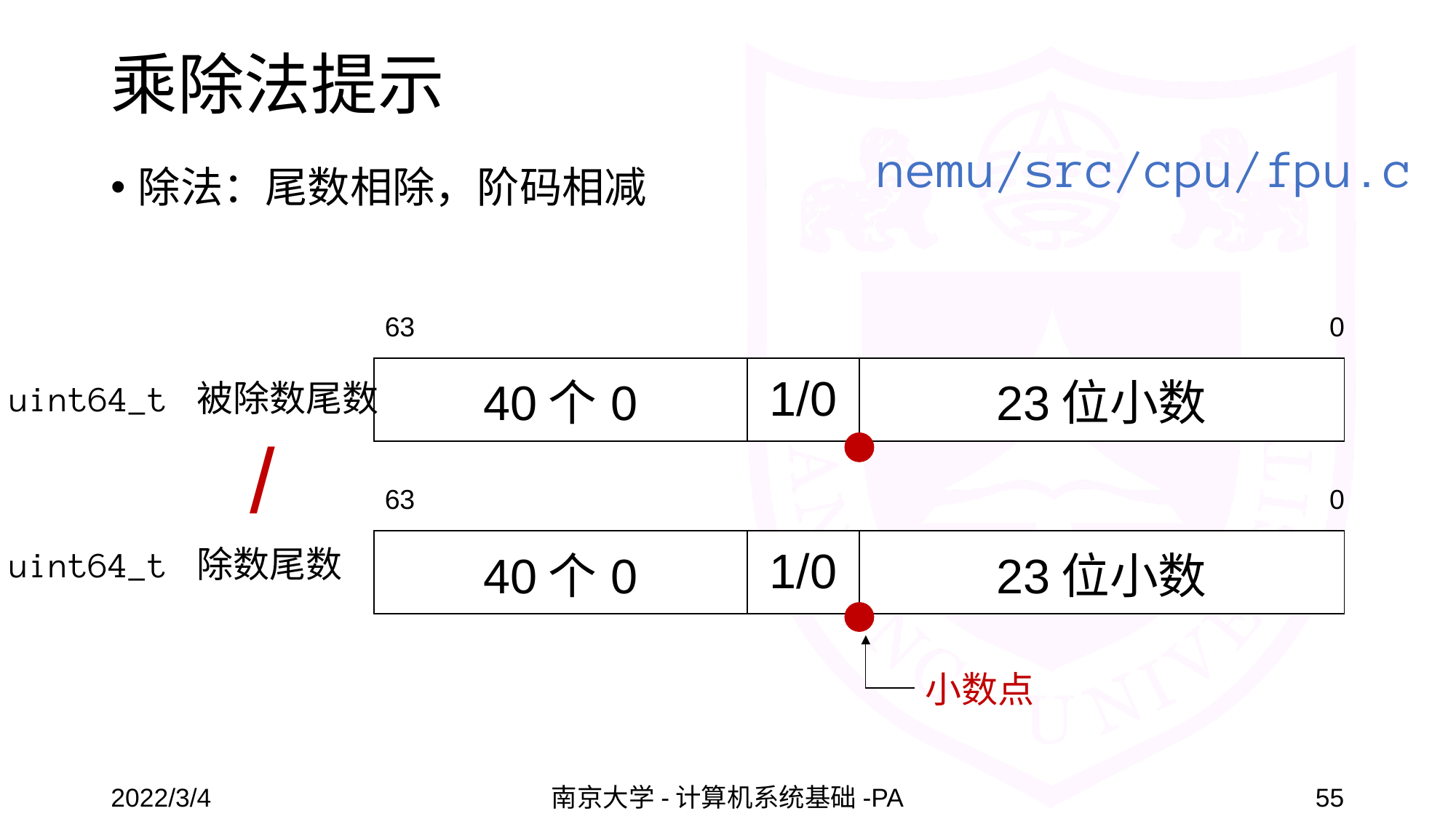

# 乘除法提示
nemu/src/cpu/fpu.c
除法：尾数相除，阶码相减
63
0
| 40个0 | 1/0 | 23位小数 |
| --- | --- | --- |
uint64_t 被除数尾数
/

63
0
| 40个0 | 1/0 | 23位小数 |
| --- | --- | --- |
uint64_t 除数尾数

小数点
2022/3/4
南京大学-计算机系统基础-PA
55